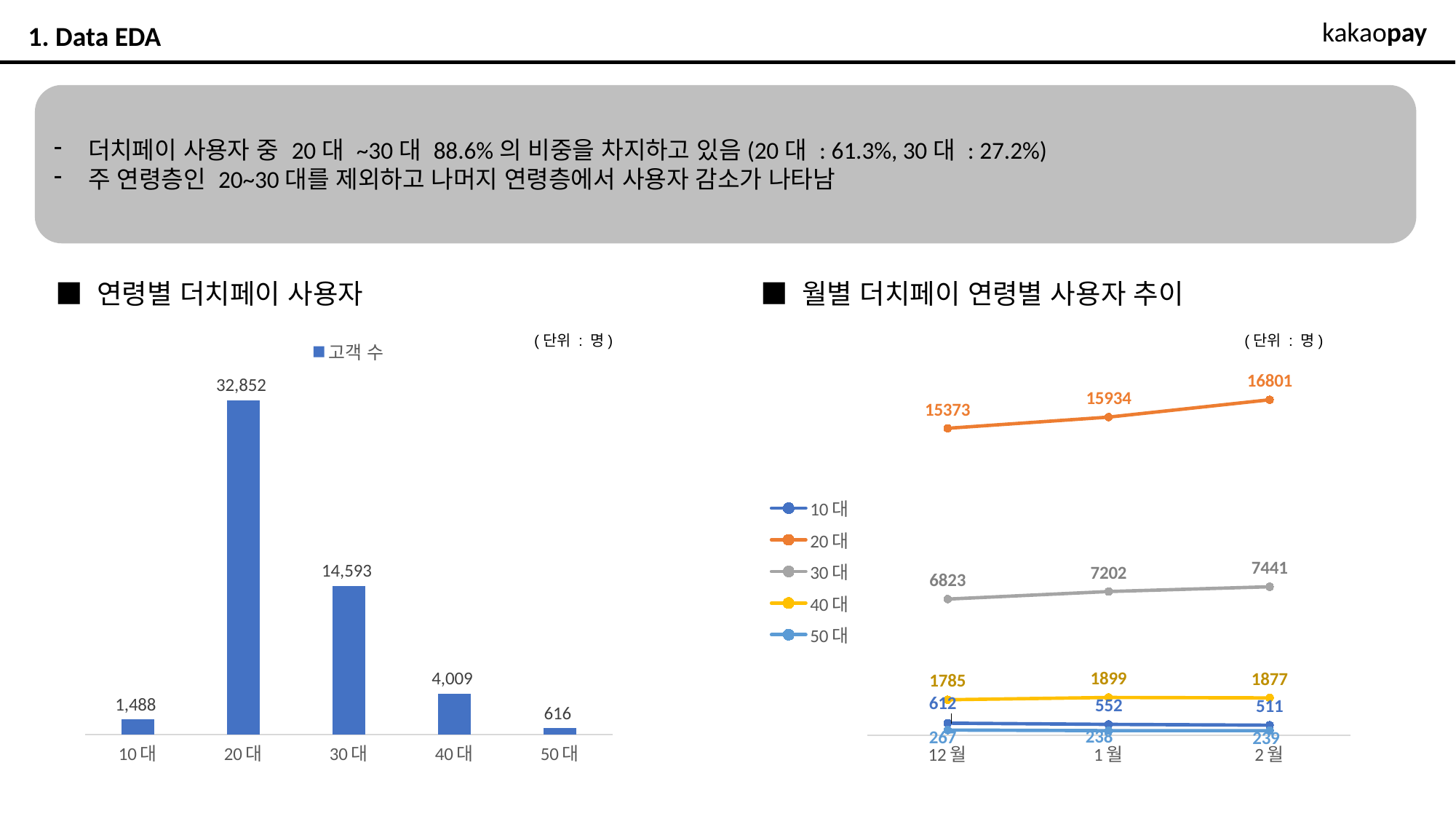

kakaopay
1. Data EDA
더치페이 사용자 중 20대 ~30대 88.6%의 비중을 차지하고 있음(20대 : 61.3%, 30대 : 27.2%)
주 연령층인 20~30대를 제외하고 나머지 연령층에서 사용자 감소가 나타남
■ 연령별 더치페이 사용자
■ 월별 더치페이 연령별 사용자 추이

### Chart

| Category | 고객 수 |
|---|---|
| 10대 | 1488.0 |
| 20대 | 32852.0 |
| 30대 | 14593.0 |
| 40대 | 4009.0 |
| 50대 | 616.0 |
(단위 : 명)
(단위 : 명)

### Chart

| Category | 10대 | 20대 | 30대 | 40대 | 50대 |
|---|---|---|---|---|---|
| 12월 | 612.0 | 15373.0 | 6823.0 | 1785.0 | 267.0 |
| 1월 | 552.0 | 15934.0 | 7202.0 | 1899.0 | 238.0 |
| 2월 | 511.0 | 16801.0 | 7441.0 | 1877.0 | 239.0 |